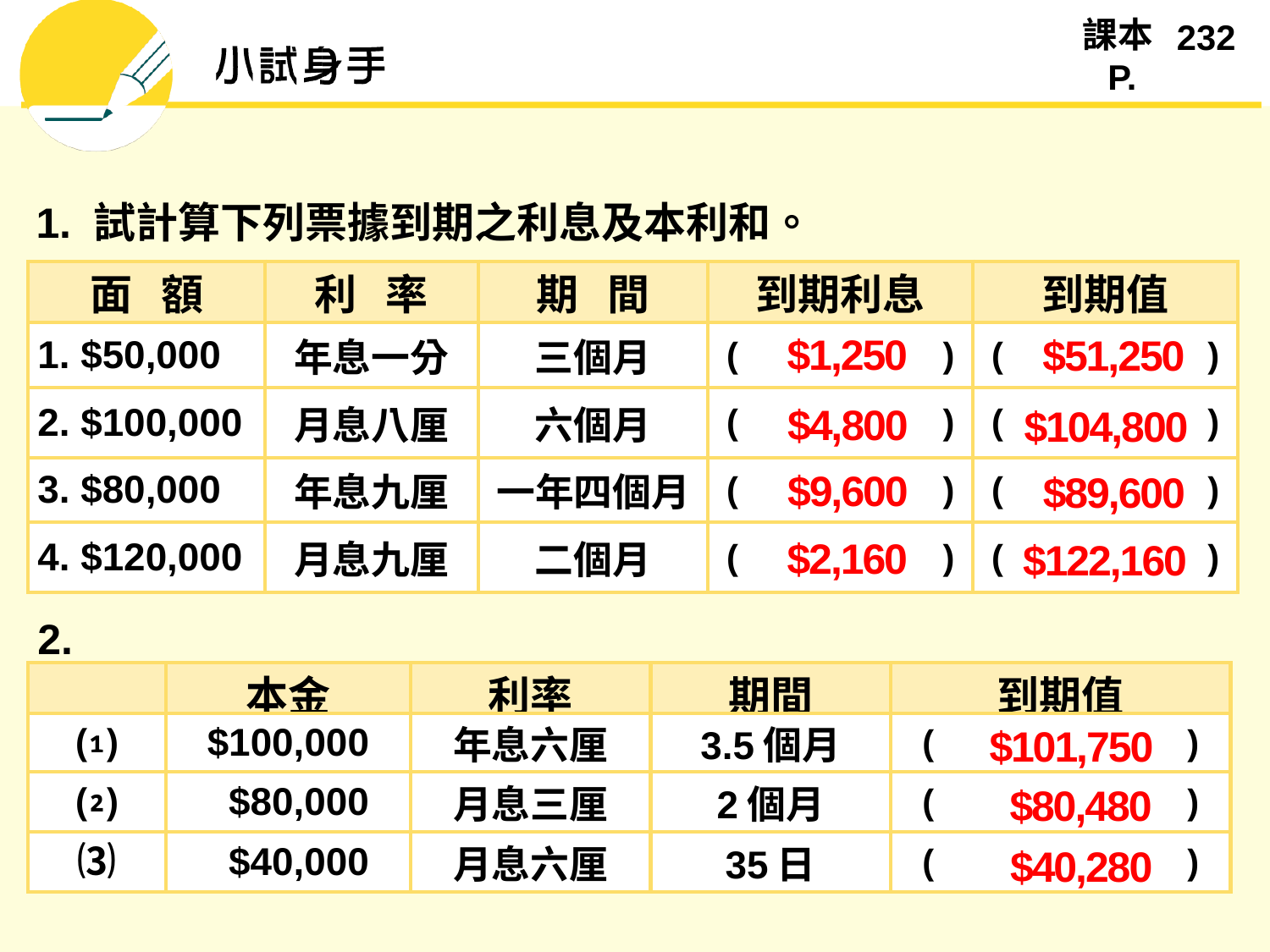

232
1. 試計算下列票據到期之利息及本利和。

| 面 額 | 利 率 | 期 間 | 到期利息 | 到期值 |
| --- | --- | --- | --- | --- |
| 1. $50,000 | 年息一分 | 三個月 | ( ) | ( ) |
| 2. $100,000 | 月息八厘 | 六個月 | ( ) | ( ) |
| 3. $80,000 | 年息九厘 | 一年四個月 | ( ) | ( ) |
| 4. $120,000 | 月息九厘 | 二個月 | ( ) | ( ) |
$1,250
$51,250
$4,800
$104,800
$9,600
$89,600
$2,160
$122,160
2.
|  | 本金 | 利率 | 期間 | 到期值 |
| --- | --- | --- | --- | --- |
| ⑴ | $100,000 | 年息六厘 | 3.5個月 | ( ) |
| ⑵ | $80,000 | 月息三厘 | 2個月 | ( ) |
| ⑶ | $40,000 | 月息六厘 | 35日 | ( ) |
$101,750
$80,480
$40,280